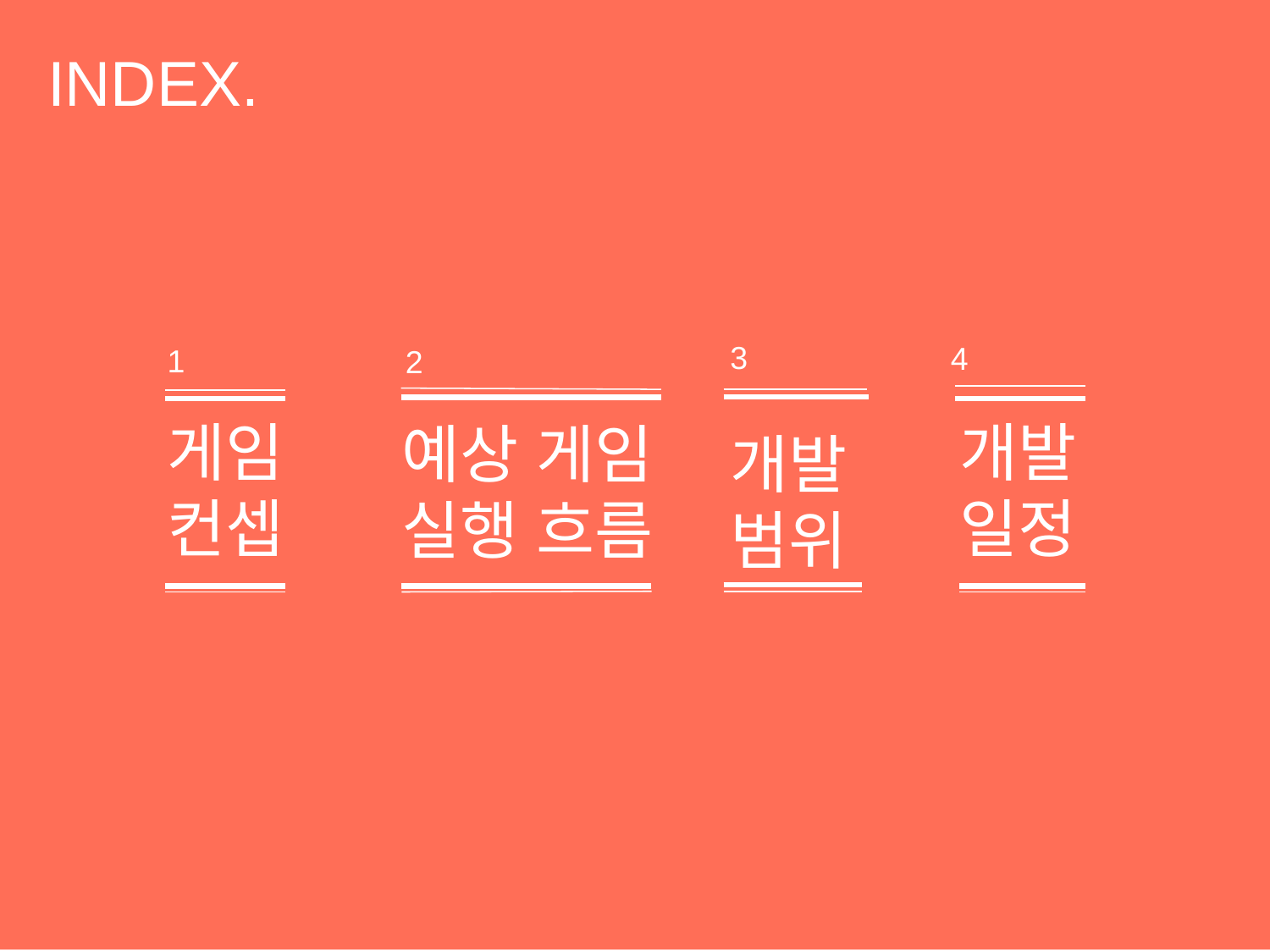

INDEX.
3
4
1
2
게임
컨셉
개발
일정
예상 게임 실행 흐름
개발
범위